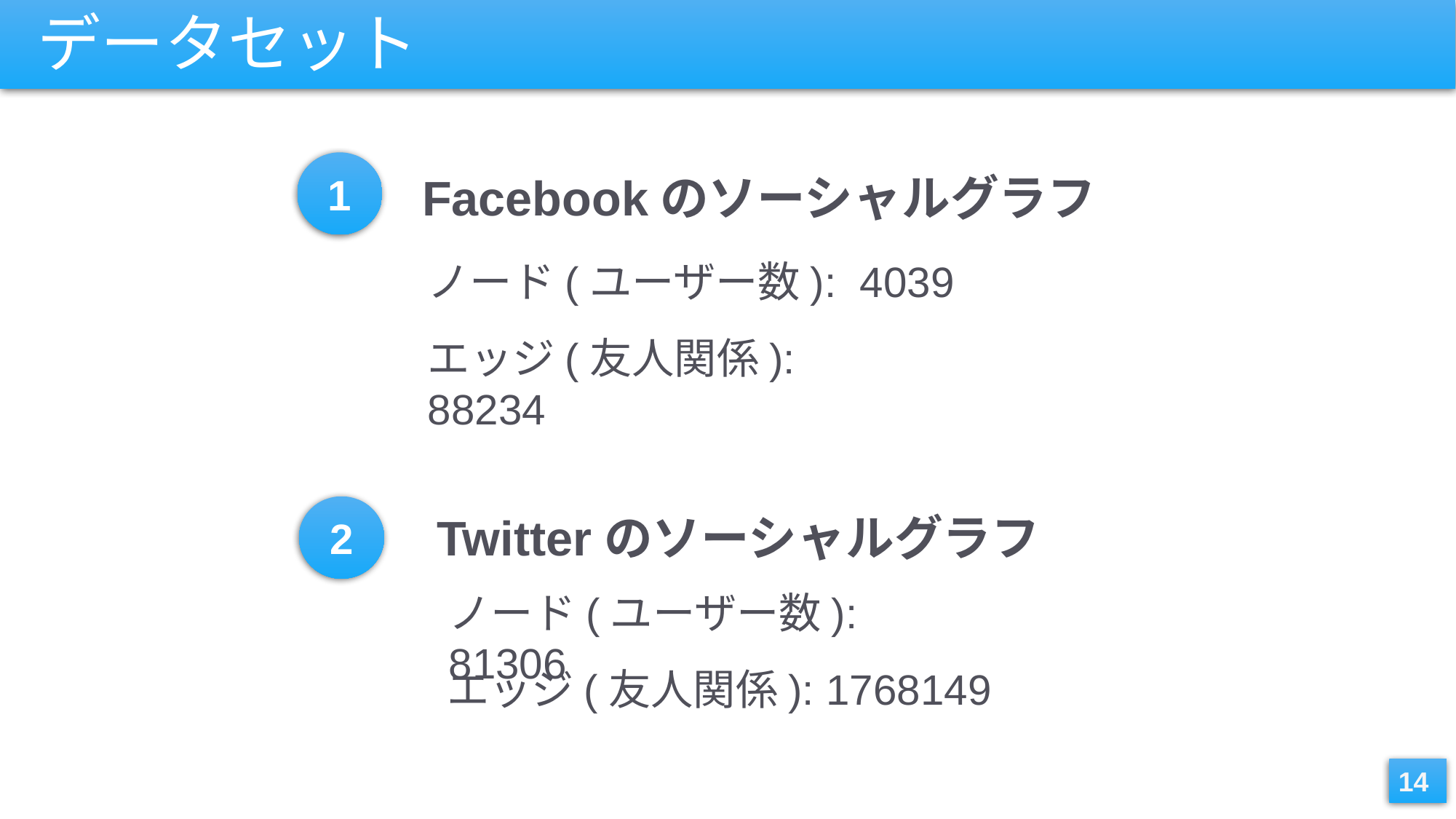

# データセット
1
Facebookのソーシャルグラフ
ノード(ユーザー数):  4039
エッジ(友人関係):  88234
2
Twitterのソーシャルグラフ
ノード(ユーザー数):  81306
エッジ(友人関係): 1768149
14